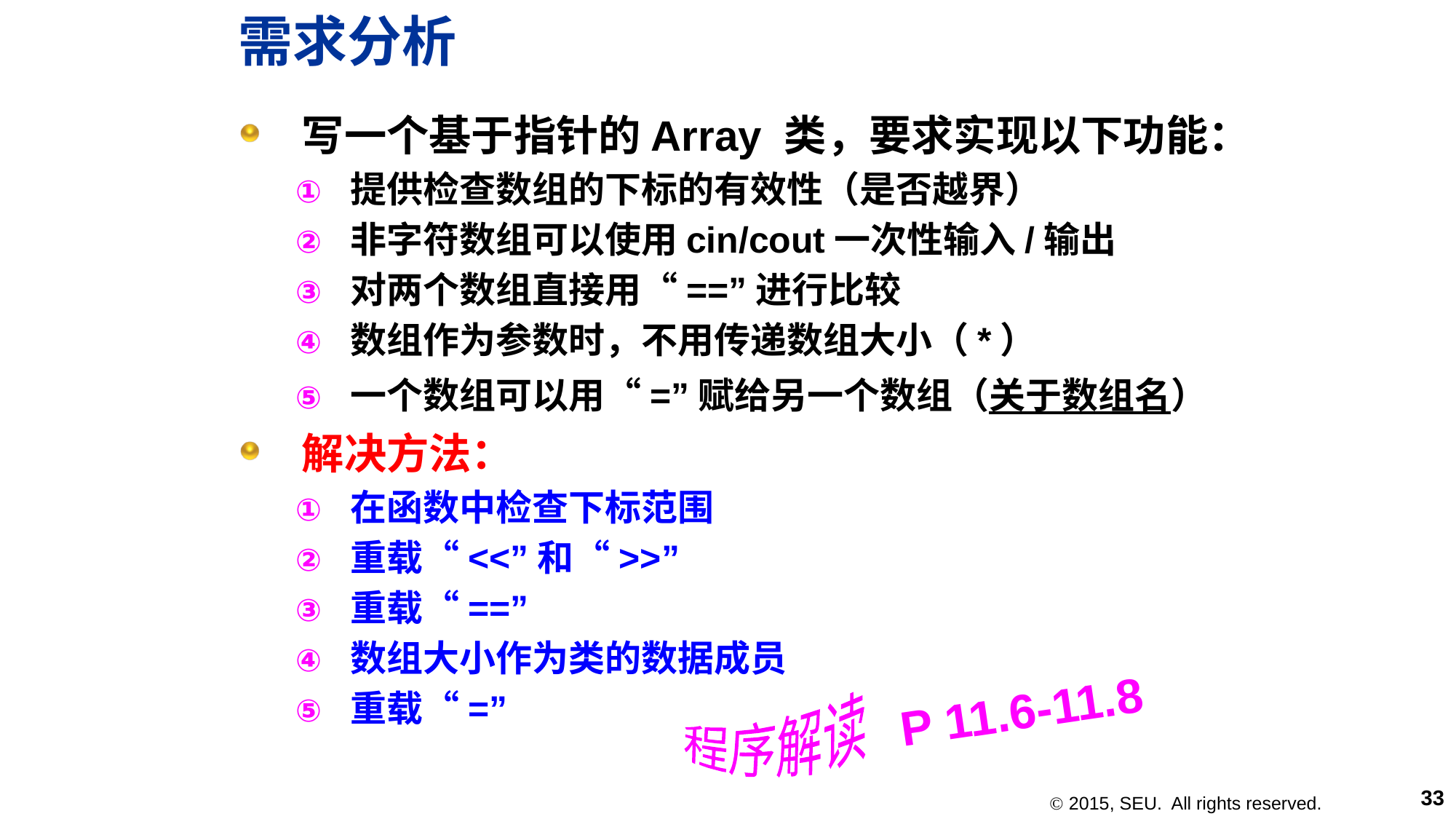

# 需求分析
写一个基于指针的Array 类，要求实现以下功能：
提供检查数组的下标的有效性（是否越界）
非字符数组可以使用cin/cout一次性输入/输出
对两个数组直接用“==”进行比较
数组作为参数时，不用传递数组大小（*）
一个数组可以用“=”赋给另一个数组（关于数组名）
解决方法：
在函数中检查下标范围
重载“<<”和“>>”
重载“==”
数组大小作为类的数据成员
重载“=”
P 11.6-11.8
程序解读